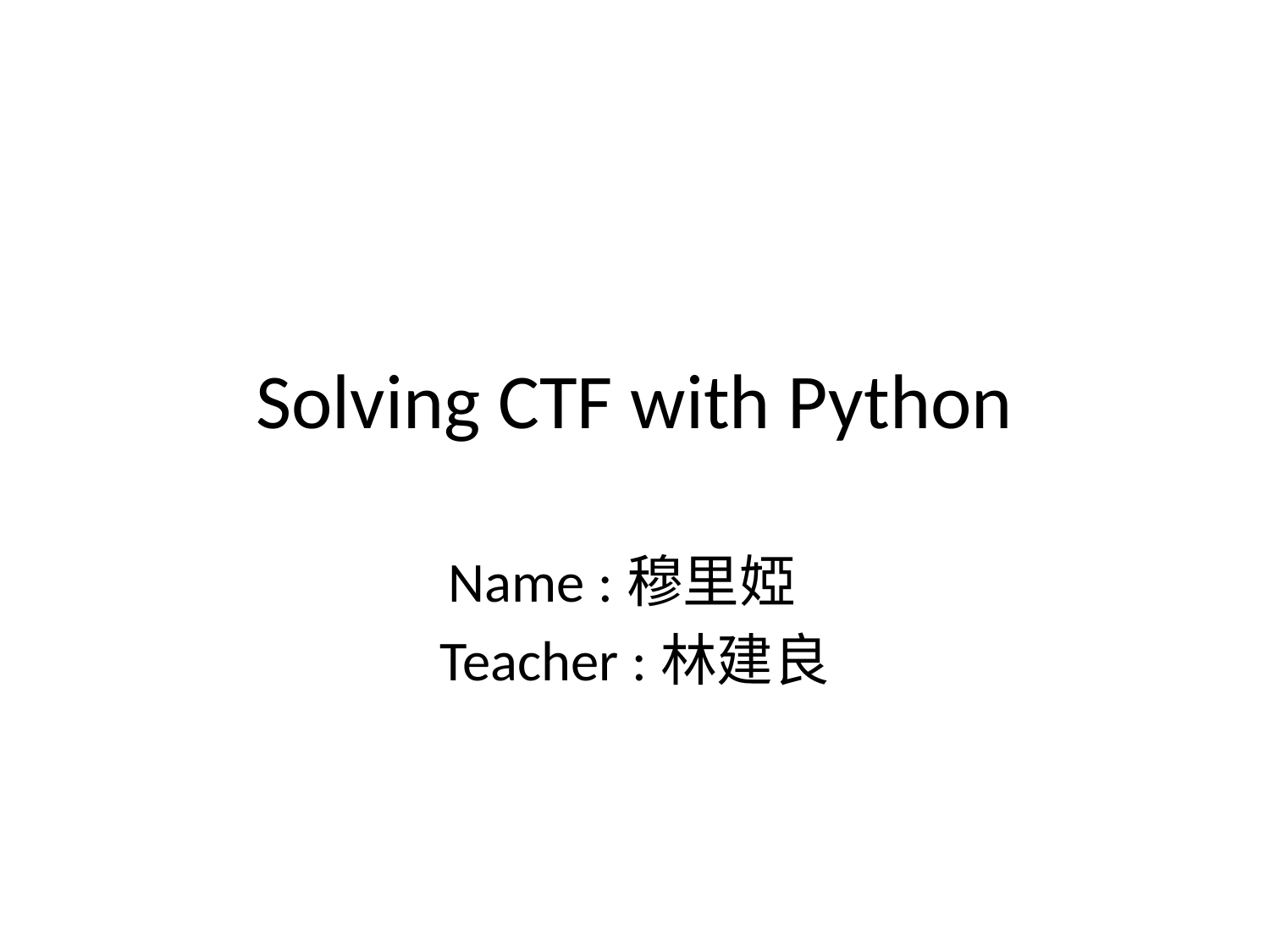

# Solving CTF with Python
Name :穆里婭
Teacher :林建良